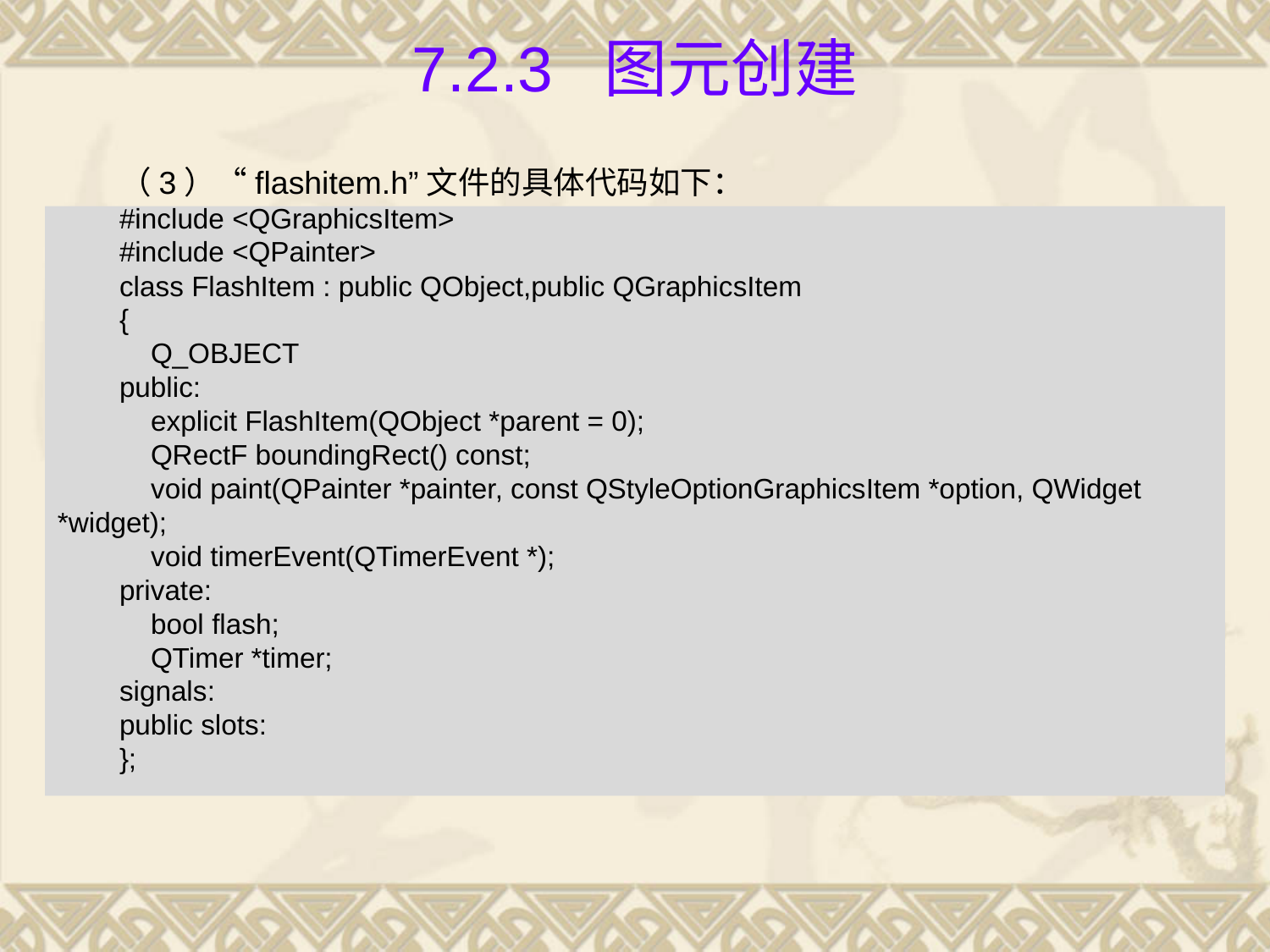

# 7.2.3  图元创建
（3）“flashitem.h”文件的具体代码如下：
#include <QGraphicsItem>
#include <QPainter>
class FlashItem : public QObject,public QGraphicsItem
{
    Q_OBJECT
public:
    explicit FlashItem(QObject *parent = 0);
    QRectF boundingRect() const;
    void paint(QPainter *painter, const QStyleOptionGraphicsItem *option, QWidget *widget);
    void timerEvent(QTimerEvent *);
private:
    bool flash;
    QTimer *timer;
signals:
public slots:
};